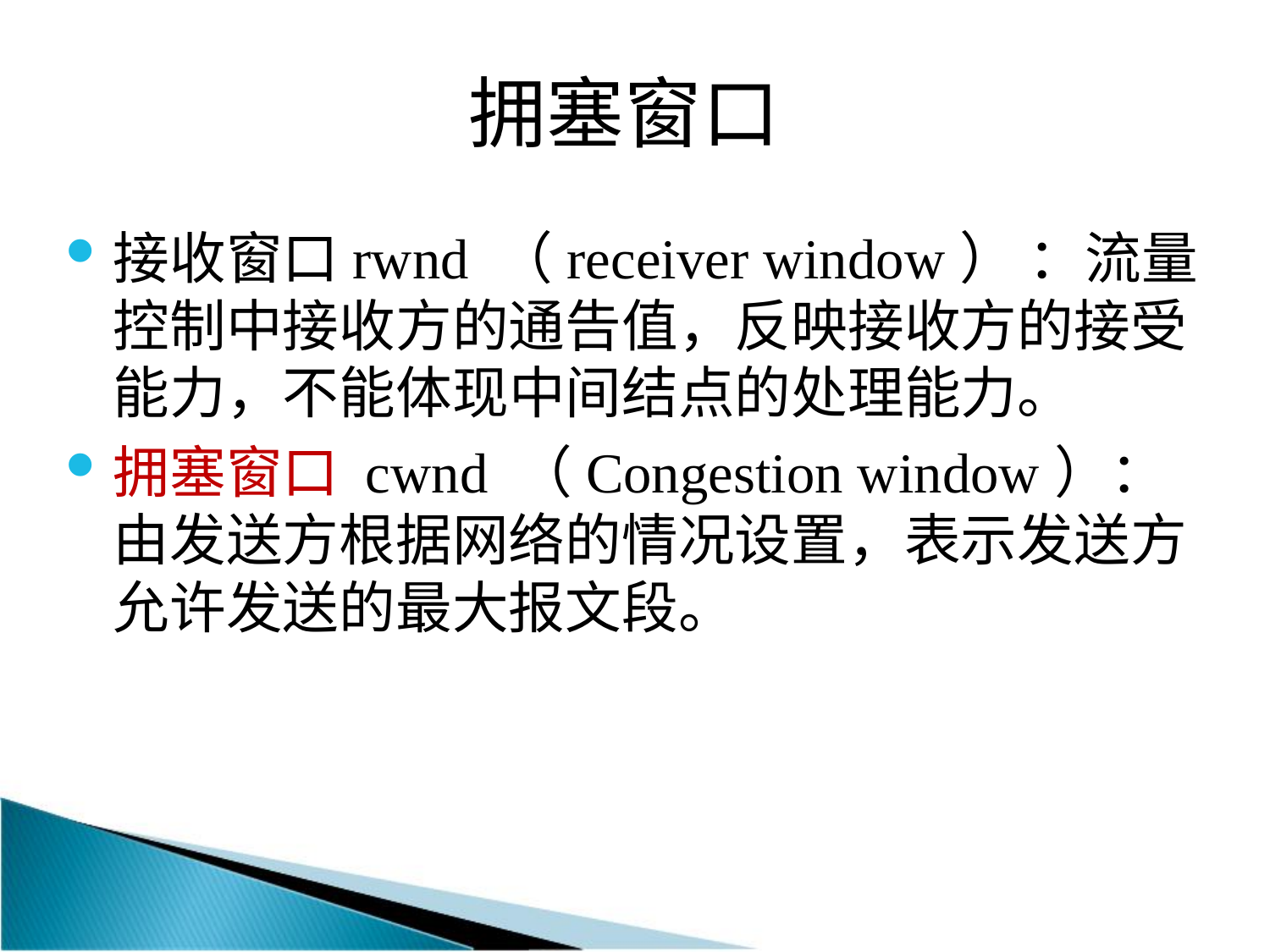

# 拥塞窗口
接收窗口rwnd （receiver window） ：流量控制中接收方的通告值，反映接收方的接受能力，不能体现中间结点的处理能力。
拥塞窗口 cwnd （Congestion window）：由发送方根据网络的情况设置，表示发送方允许发送的最大报文段。